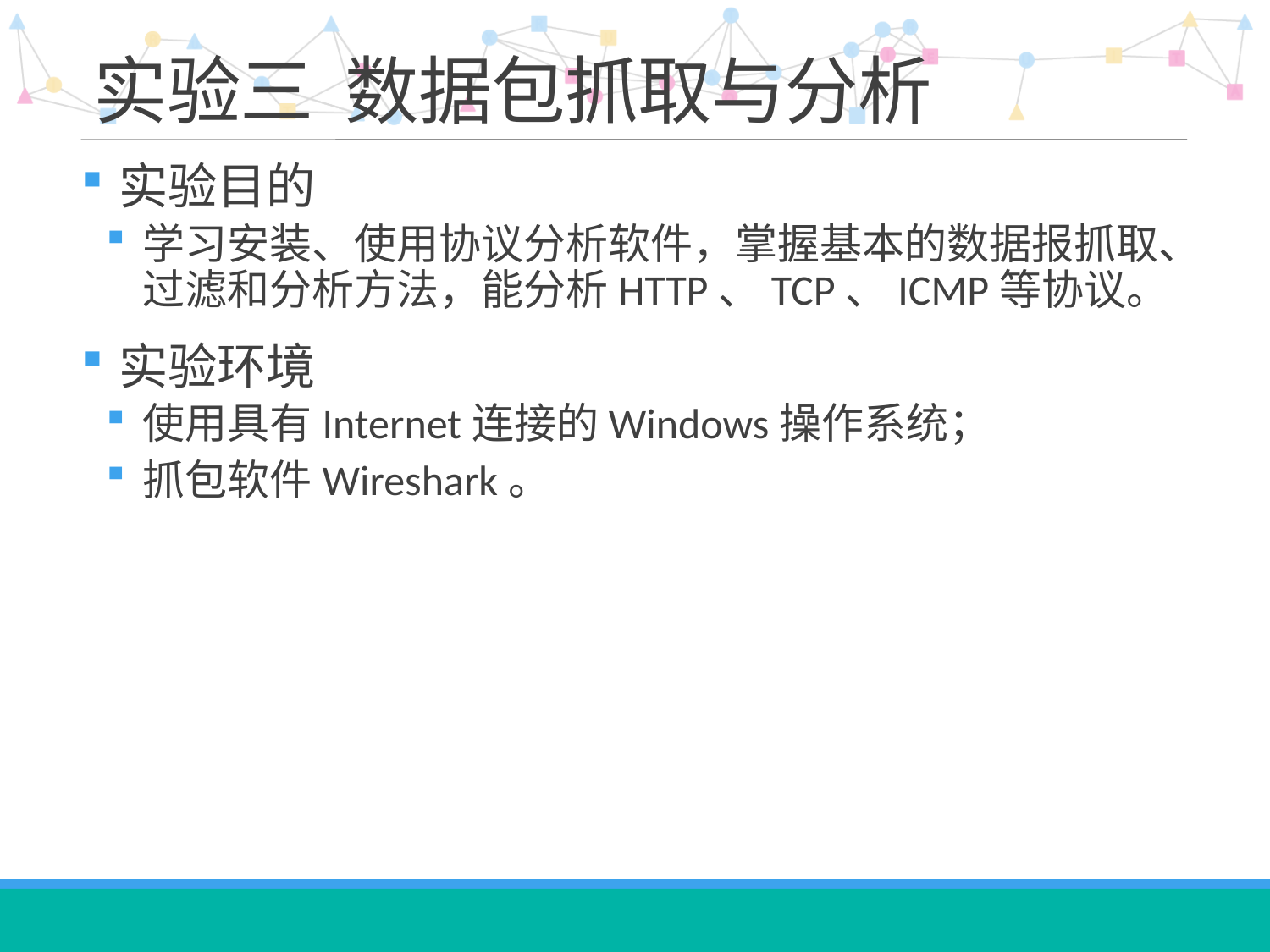

# 实验三  数据包抓取与分析
实验目的
学习安装、使用协议分析软件，掌握基本的数据报抓取、过滤和分析方法，能分析HTTP、TCP、ICMP等协议。
实验环境
使用具有Internet连接的Windows操作系统；
抓包软件Wireshark。